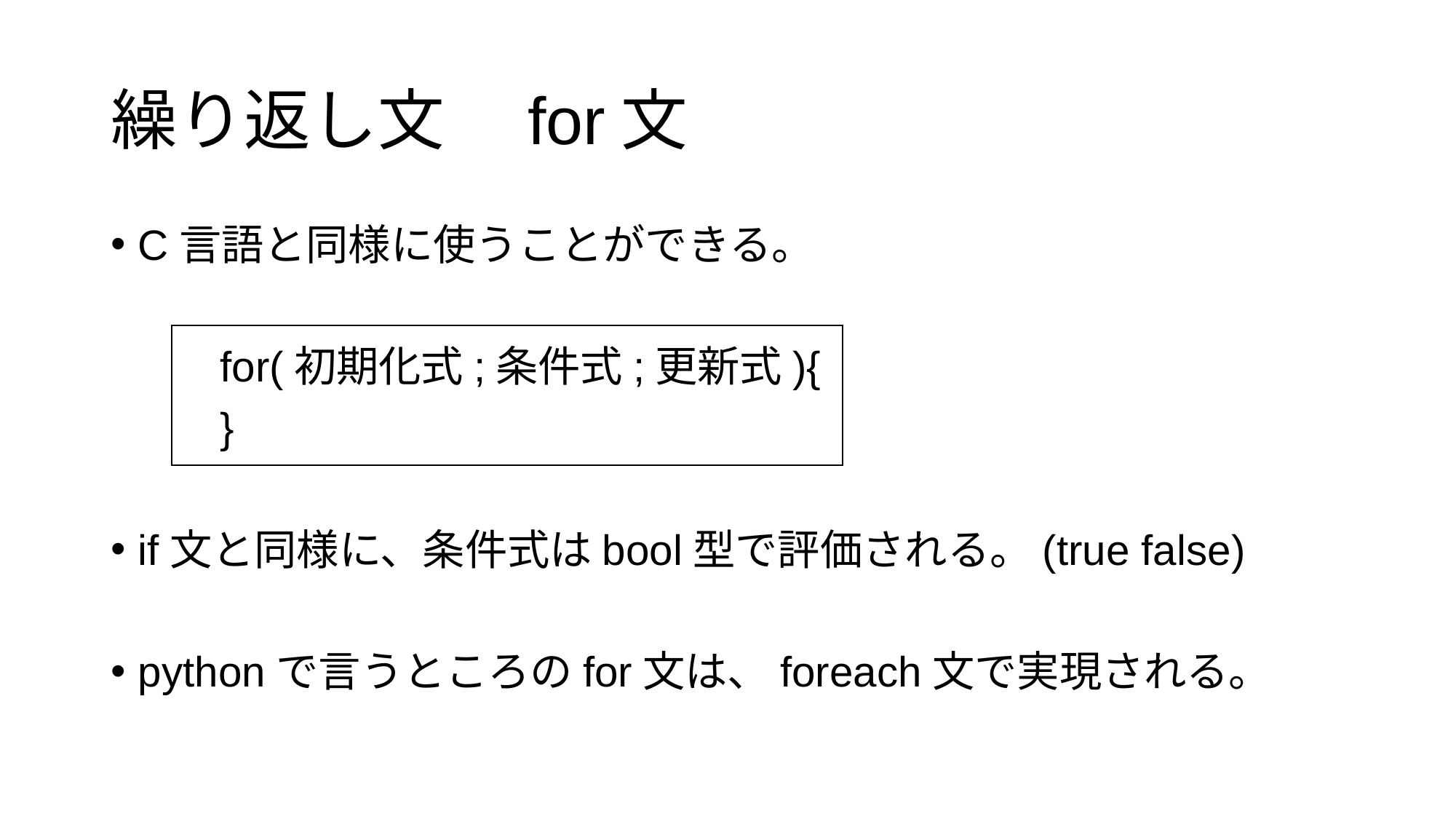

# 繰り返し文　for文
C言語と同様に使うことができる。

	for(初期化式;条件式;更新式){
	}

if文と同様に、条件式はbool型で評価される。(true false)

pythonで言うところのfor文は、foreach文で実現される。